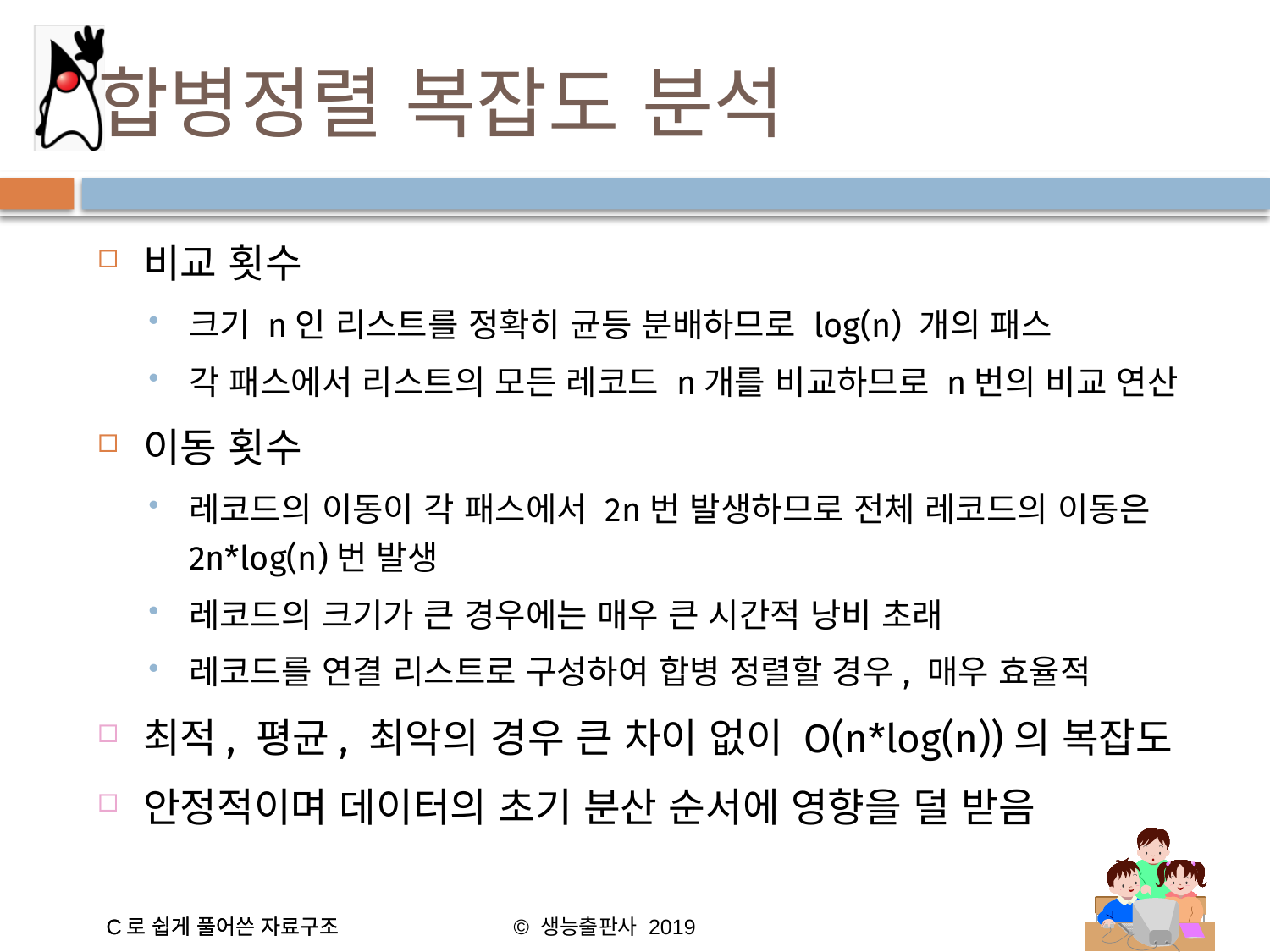

# 합병정렬 복잡도 분석
비교 횟수
크기 n인 리스트를 정확히 균등 분배하므로 log(n) 개의 패스
각 패스에서 리스트의 모든 레코드 n개를 비교하므로 n번의 비교 연산
이동 횟수
레코드의 이동이 각 패스에서 2n번 발생하므로 전체 레코드의 이동은 2n*log(n)번 발생
레코드의 크기가 큰 경우에는 매우 큰 시간적 낭비 초래
레코드를 연결 리스트로 구성하여 합병 정렬할 경우, 매우 효율적
최적, 평균, 최악의 경우 큰 차이 없이 O(n*log(n))의 복잡도
안정적이며 데이터의 초기 분산 순서에 영향을 덜 받음